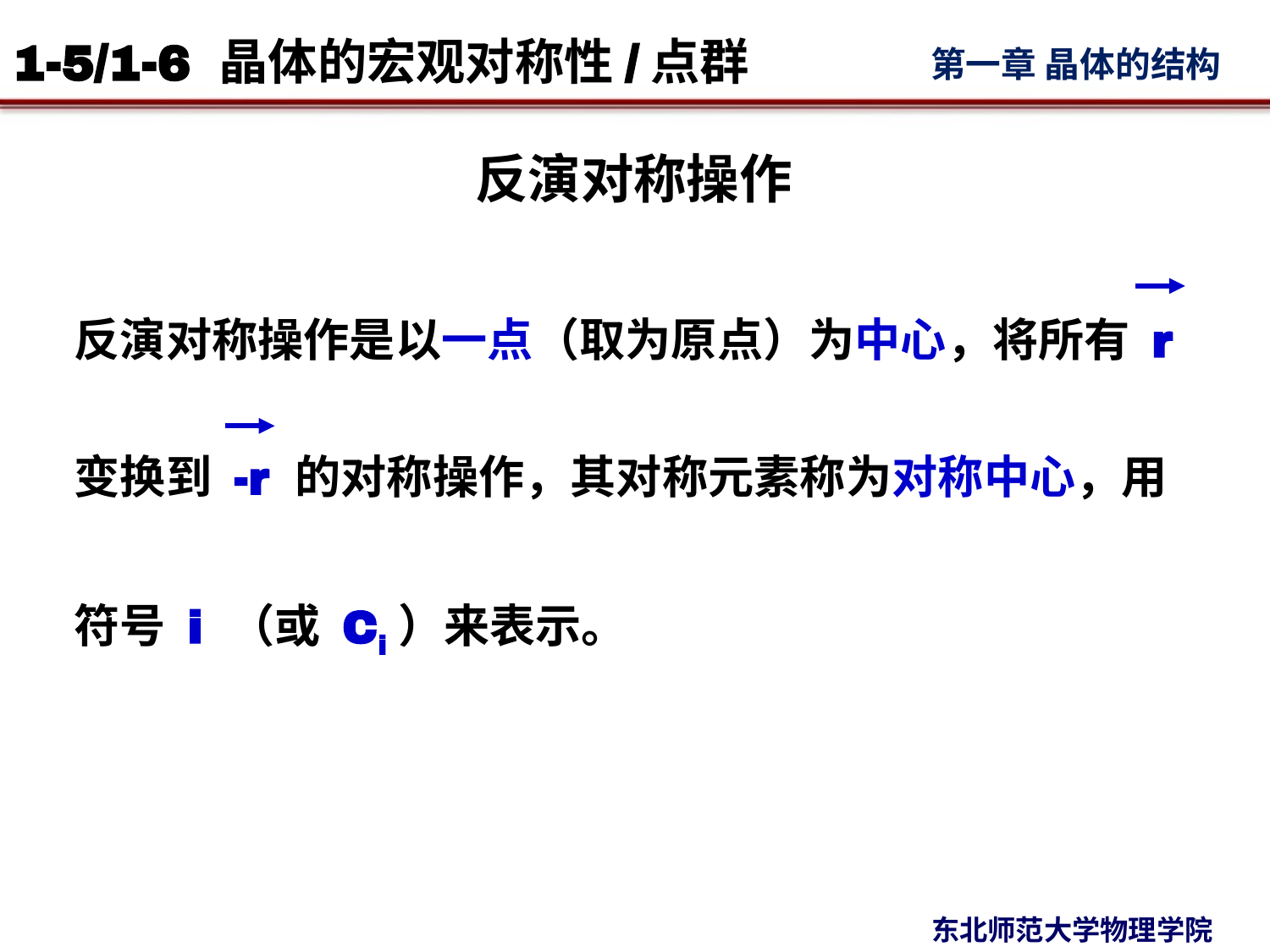

# 反演对称操作
反演对称操作是以一点（取为原点）为中心，将所有 r 变换到 -r 的对称操作，其对称元素称为对称中心，用符号 i （或 Ci）来表示。